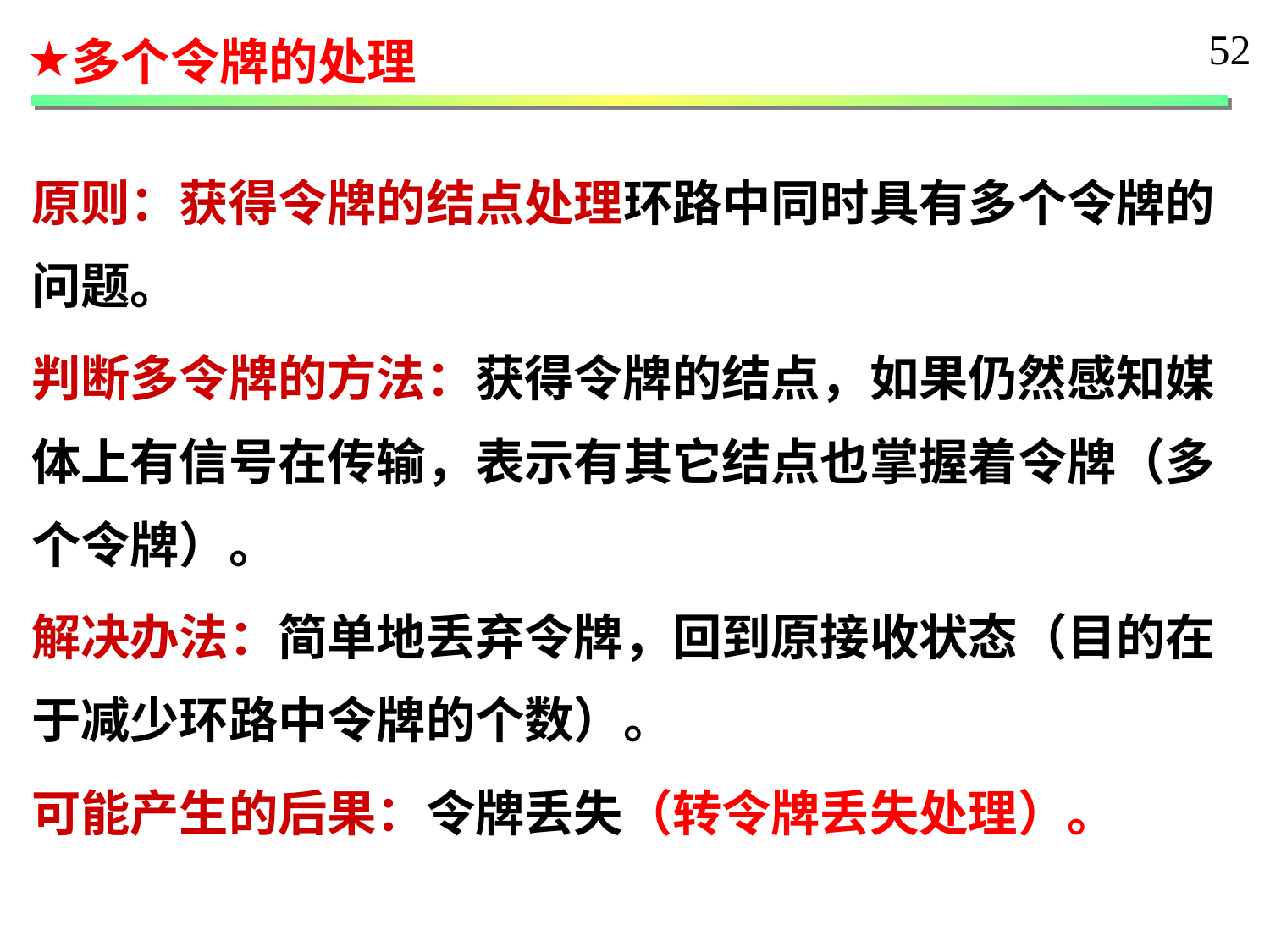

52
多个令牌的处理

原则：获得令牌的结点处理环路中同时具有多个令牌的问题。
判断多令牌的方法：获得令牌的结点，如果仍然感知媒体上有信号在传输，表示有其它结点也掌握着令牌（多个令牌）。
解决办法：简单地丢弃令牌，回到原接收状态（目的在于减少环路中令牌的个数）。
可能产生的后果：令牌丢失（转令牌丢失处理）。